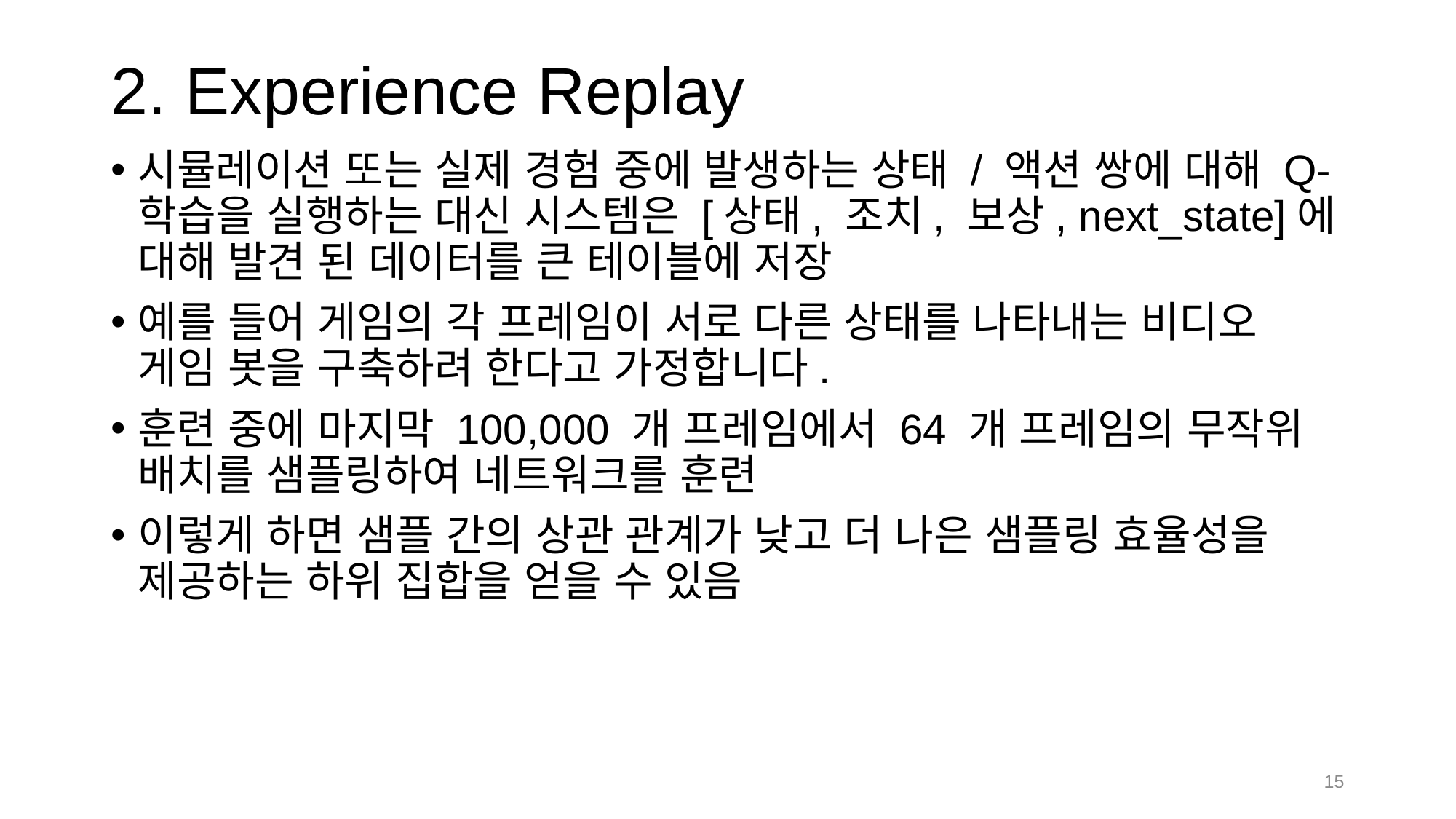

# 2. Experience Replay
시뮬레이션 또는 실제 경험 중에 발생하는 상태 / 액션 쌍에 대해 Q- 학습을 실행하는 대신 시스템은 [상태, 조치, 보상, next_state]에 대해 발견 된 데이터를 큰 테이블에 저장
예를 들어 게임의 각 프레임이 서로 다른 상태를 나타내는 비디오 게임 봇을 구축하려 한다고 가정합니다.
훈련 중에 마지막 100,000 개 프레임에서 64 개 프레임의 무작위 배치를 샘플링하여 네트워크를 훈련
이렇게 하면 샘플 간의 상관 관계가 낮고 더 나은 샘플링 효율성을 제공하는 하위 집합을 얻을 수 있음
15